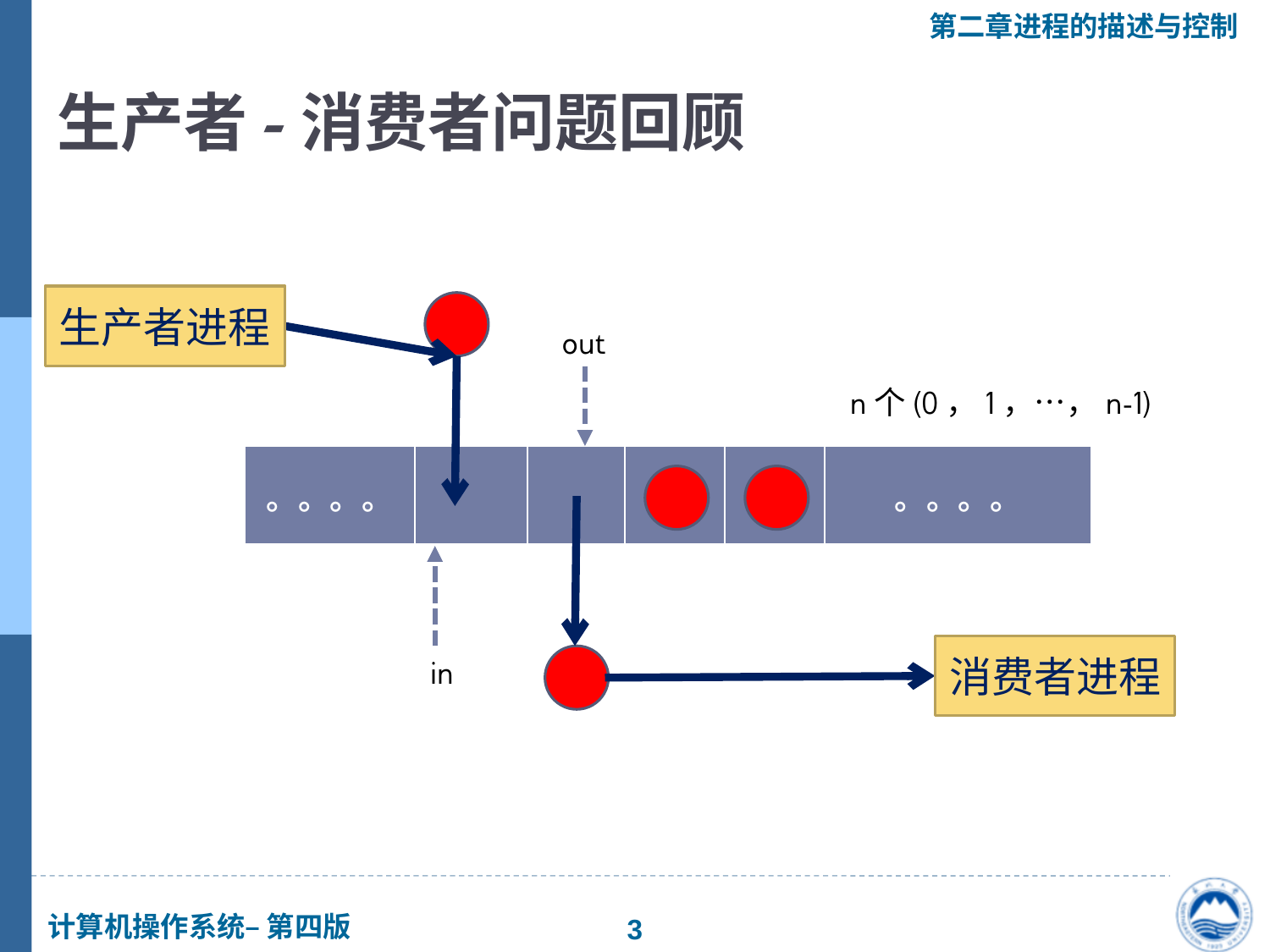

生产者-消费者问题回顾
生产者进程

out
n个(0，1，…，n-1)
| 。。。。 |  |  |  |  | 。。。。 |
| --- | --- | --- | --- | --- | --- |

消费者进程
in